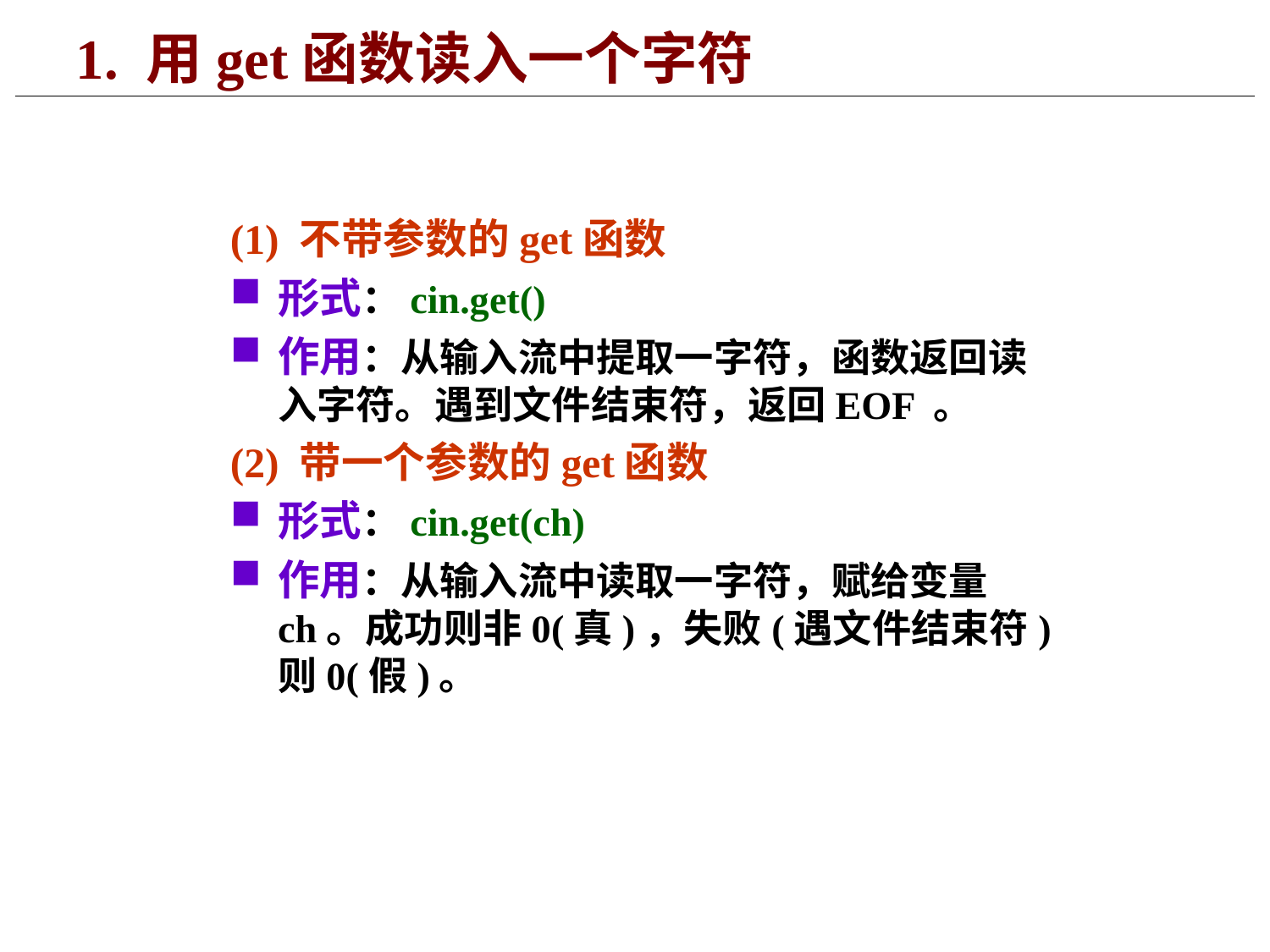

329
# 1. 用get函数读入一个字符
(1) 不带参数的get函数
形式：cin.get()
作用：从输入流中提取一字符，函数返回读入字符。遇到文件结束符，返回EOF 。
(2) 带一个参数的get函数
形式：cin.get(ch)
作用：从输入流中读取一字符，赋给变量ch。成功则非0(真)，失败(遇文件结束符) 则0(假)。